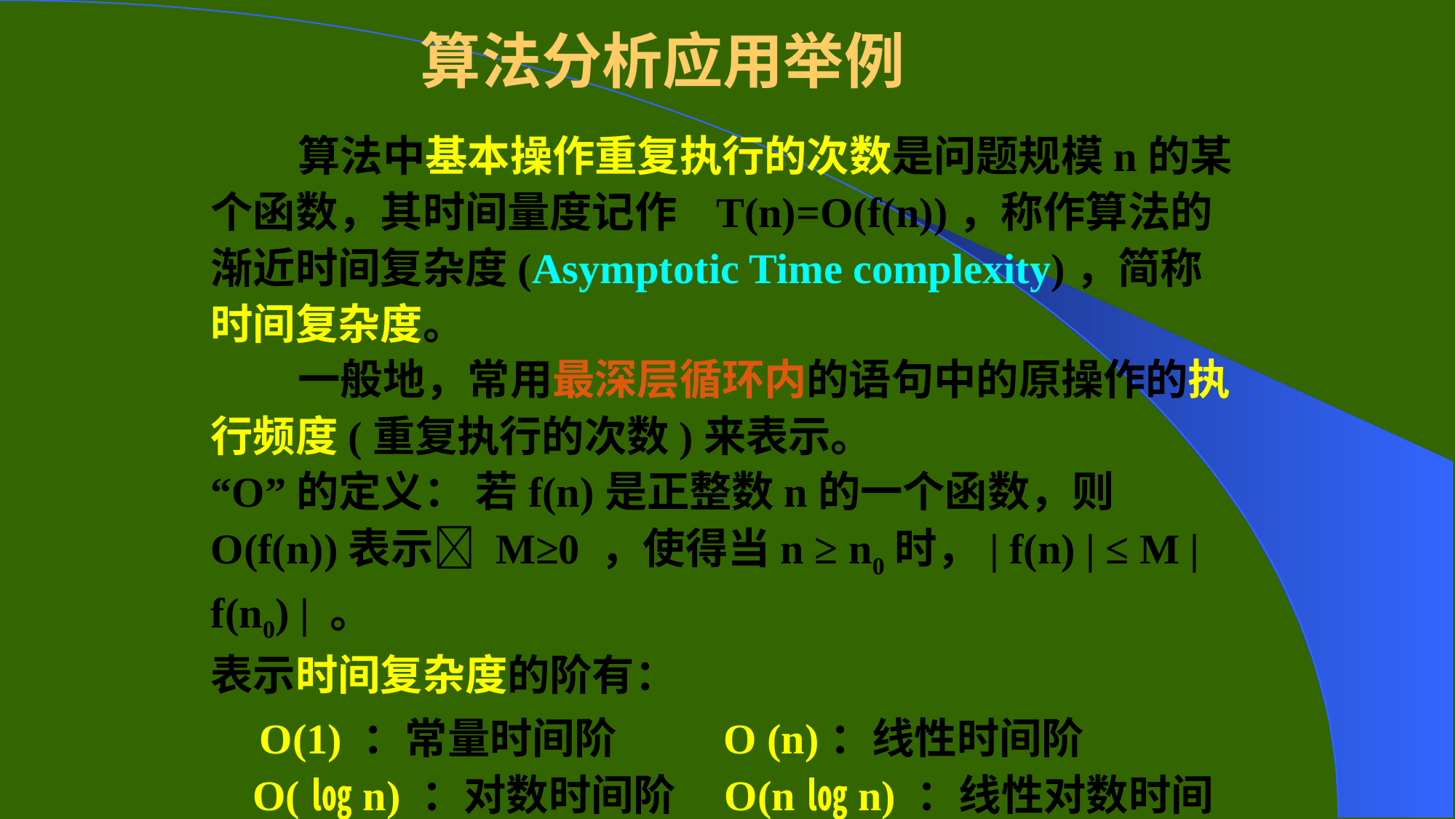

# 算法分析应用举例
        算法中基本操作重复执行的次数是问题规模n的某个函数，其时间量度记作   T(n)=O(f(n))，称作算法的渐近时间复杂度(Asymptotic Time complexity)，简称时间复杂度。
        一般地，常用最深层循环内的语句中的原操作的执行频度(重复执行的次数)来表示。
“O”的定义： 若f(n)是正整数n的一个函数，则 O(f(n))表示∃ M≥0 ，使得当n ≥ n0时，| f(n) | ≤ M | f(n0) | 。
表示时间复杂度的阶有：
    O(1) ：常量时间阶          O (n)：线性时间阶
    O(㏒n) ：对数时间阶    O(n㏒n) ：线性对数时间阶